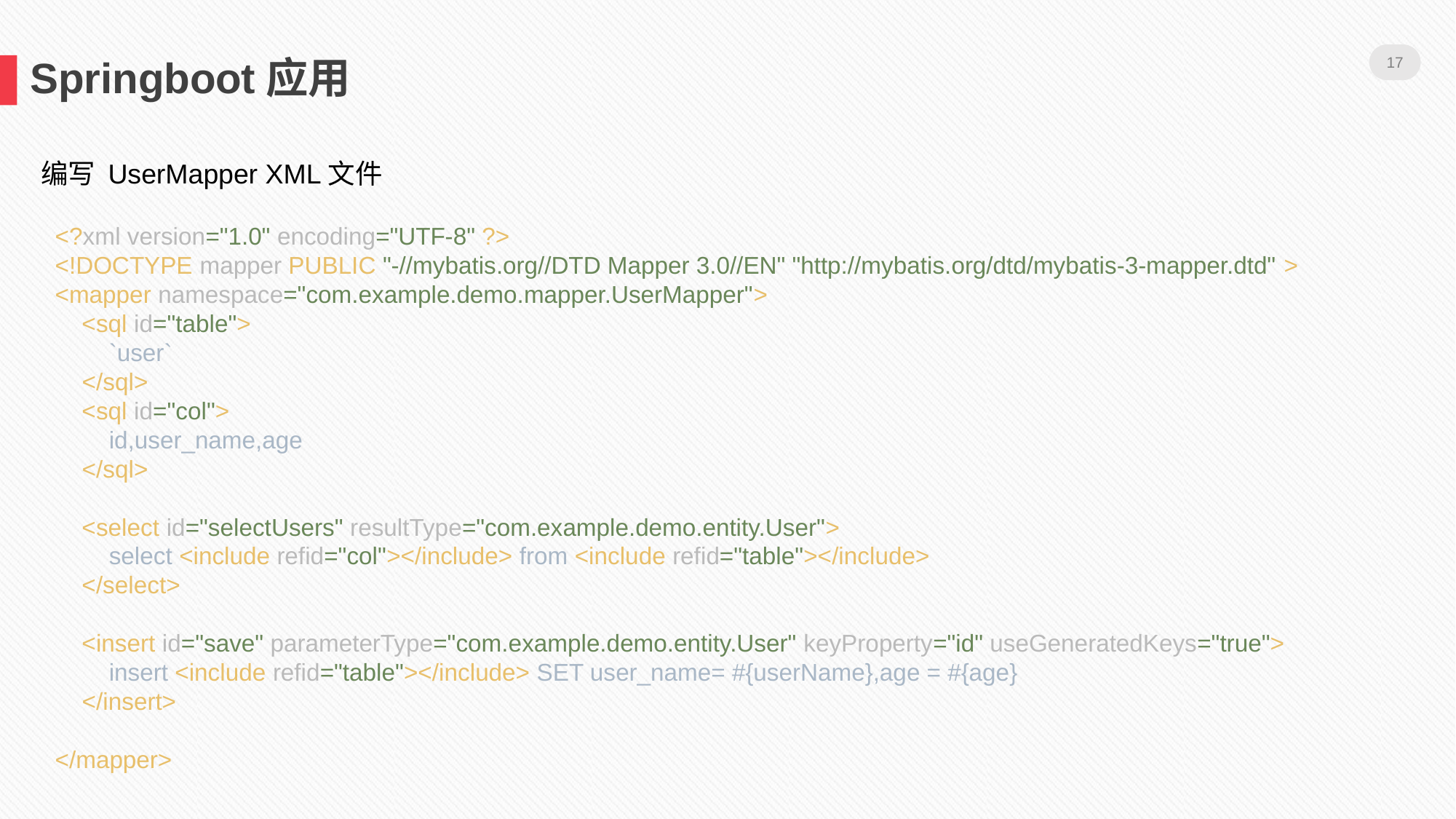

17
Springboot应用
编写 UserMapper XML文件
<?xml version="1.0" encoding="UTF-8" ?>
<!DOCTYPE mapper PUBLIC "-//mybatis.org//DTD Mapper 3.0//EN" "http://mybatis.org/dtd/mybatis-3-mapper.dtd" >
<mapper namespace="com.example.demo.mapper.UserMapper">
    <sql id="table">
        `user`
    </sql>
    <sql id="col">
        id,user_name,age
    </sql>
    <select id="selectUsers" resultType="com.example.demo.entity.User">
        select <include refid="col"></include> from <include refid="table"></include>
    </select>
    <insert id="save" parameterType="com.example.demo.entity.User" keyProperty="id" useGeneratedKeys="true">
        insert <include refid="table"></include> SET user_name= #{userName},age = #{age}
    </insert>
</mapper>